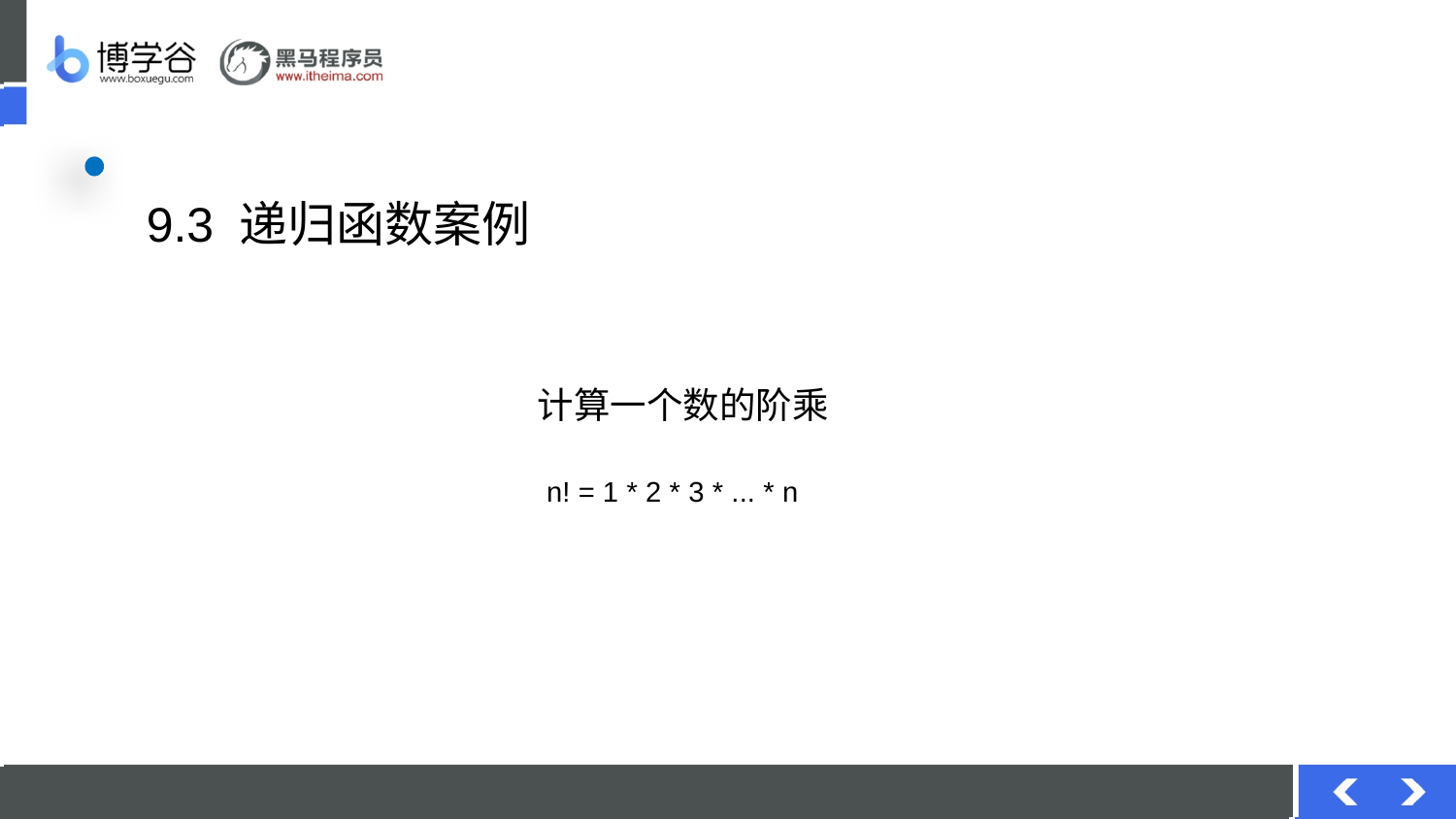

# 9.3 递归函数案例
计算一个数的阶乘
n! = 1 * 2 * 3 * ... * n